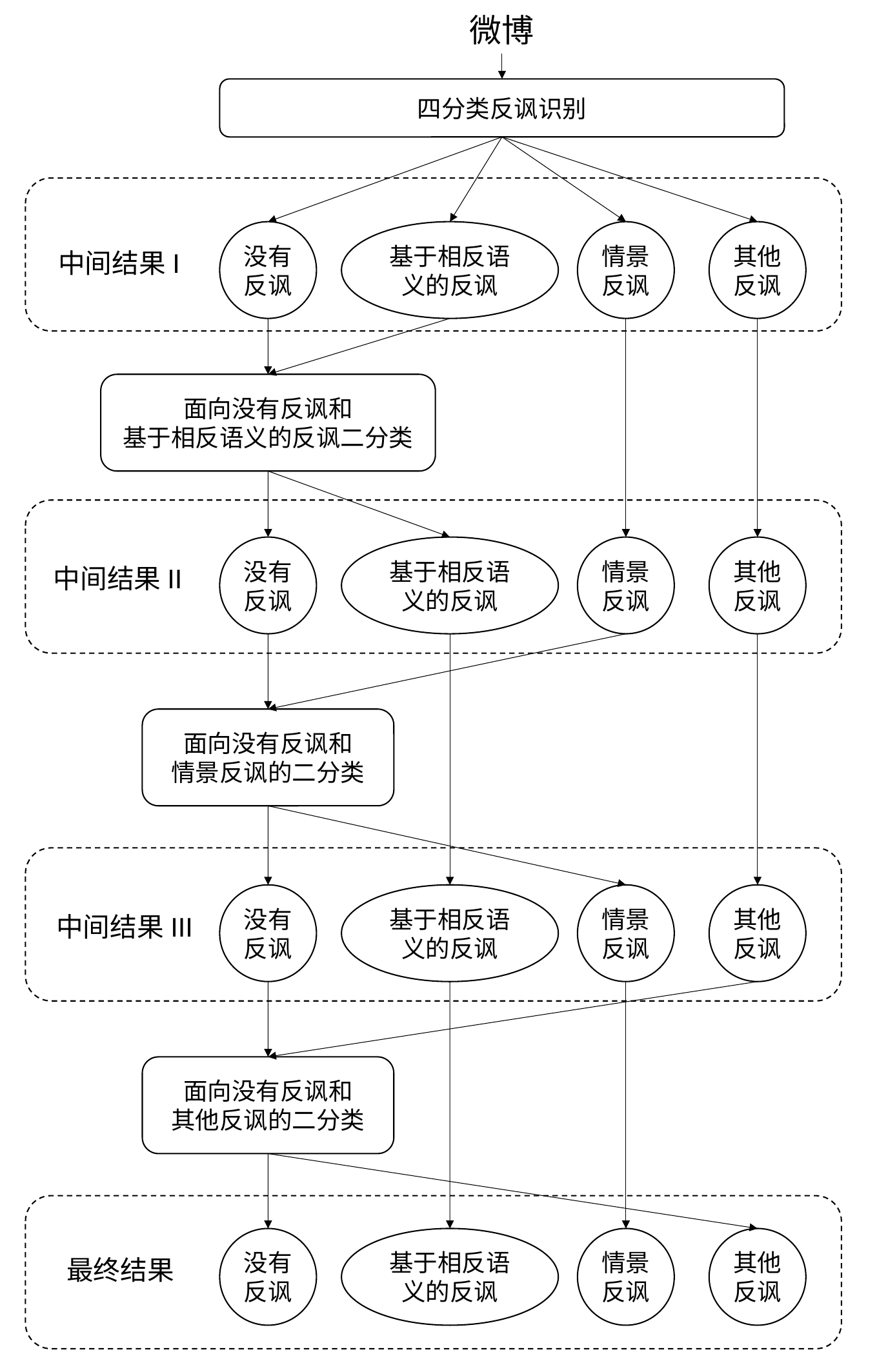

微博
四分类反讽识别

没有反讽
基于相反语义的反讽
情景反讽
其他反讽
中间结果I
面向没有反讽和
基于相反语义的反讽二分类

没有反讽
基于相反语义的反讽
情景反讽
其他反讽
中间结果II
面向没有反讽和
情景反讽的二分类

没有反讽
基于相反语义的反讽
情景反讽
其他反讽
中间结果III
面向没有反讽和
其他反讽的二分类

没有反讽
基于相反语义的反讽
情景反讽
其他反讽
最终结果